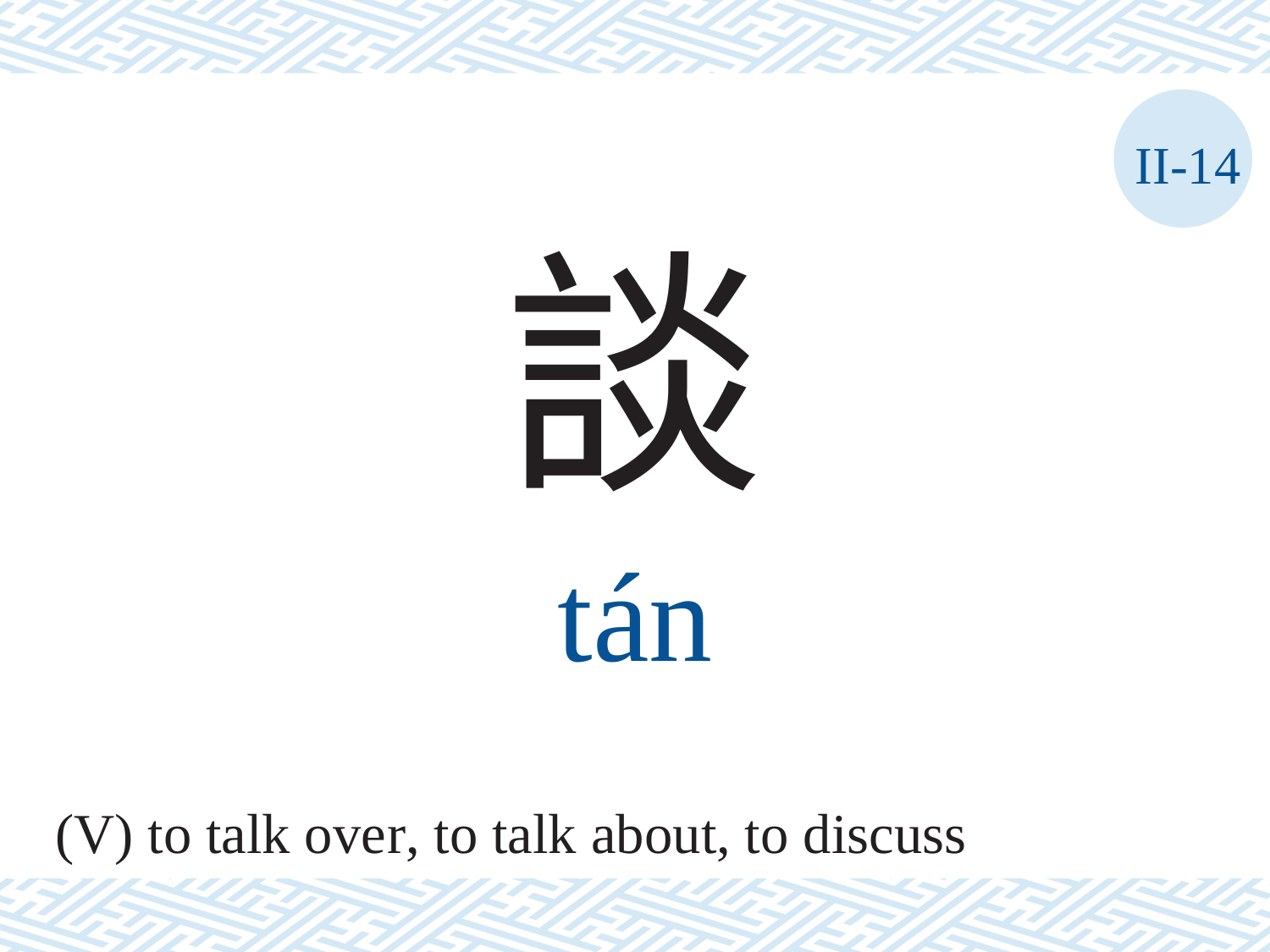

II-14
談
tán
(V) to talk over, to talk about, to discuss